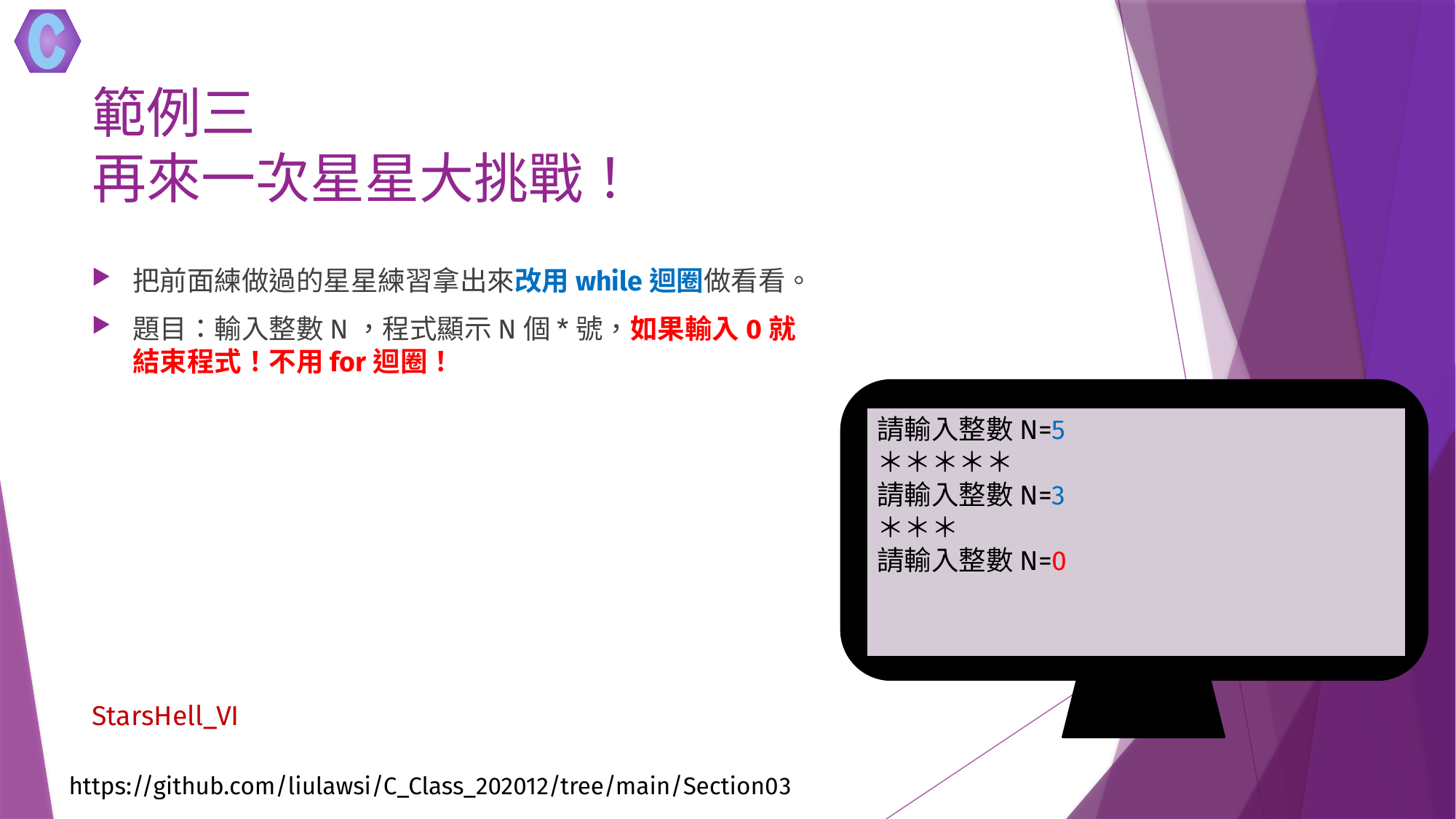

# 範例三 再來一次星星大挑戰！
把前面練做過的星星練習拿出來改用while迴圈做看看。
題目：輸入整數N，程式顯示N個*號，如果輸入0就結束程式！不用for迴圈！

請輸入整數N=5
＊＊＊＊＊
請輸入整數N=3
＊＊＊
請輸入整數N=0

StarsHell_VI